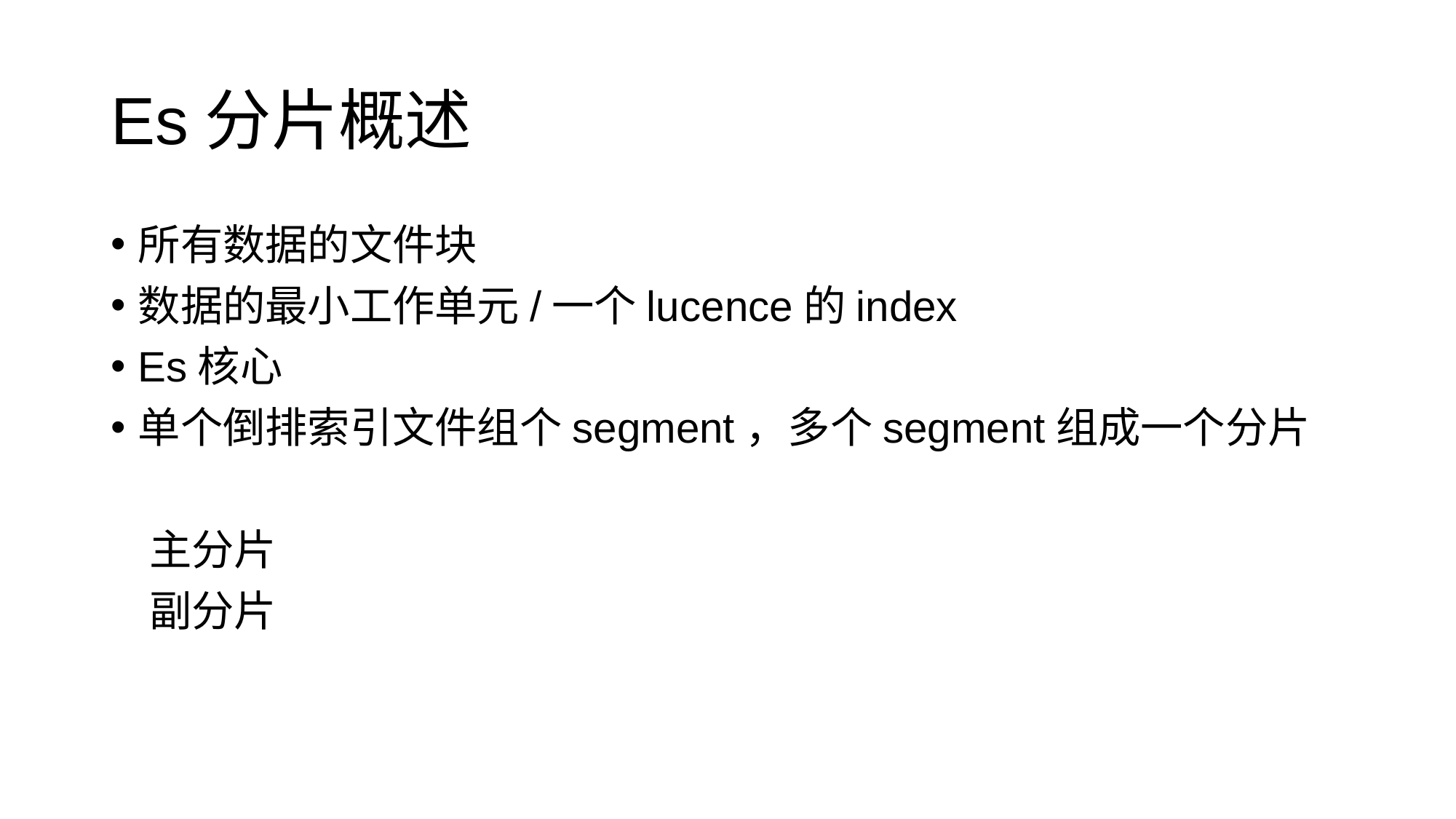

# Es分片概述
所有数据的文件块
数据的最小工作单元/一个lucence的index
Es核心
单个倒排索引文件组个segment，多个segment组成一个分片

   主分片
   副分片